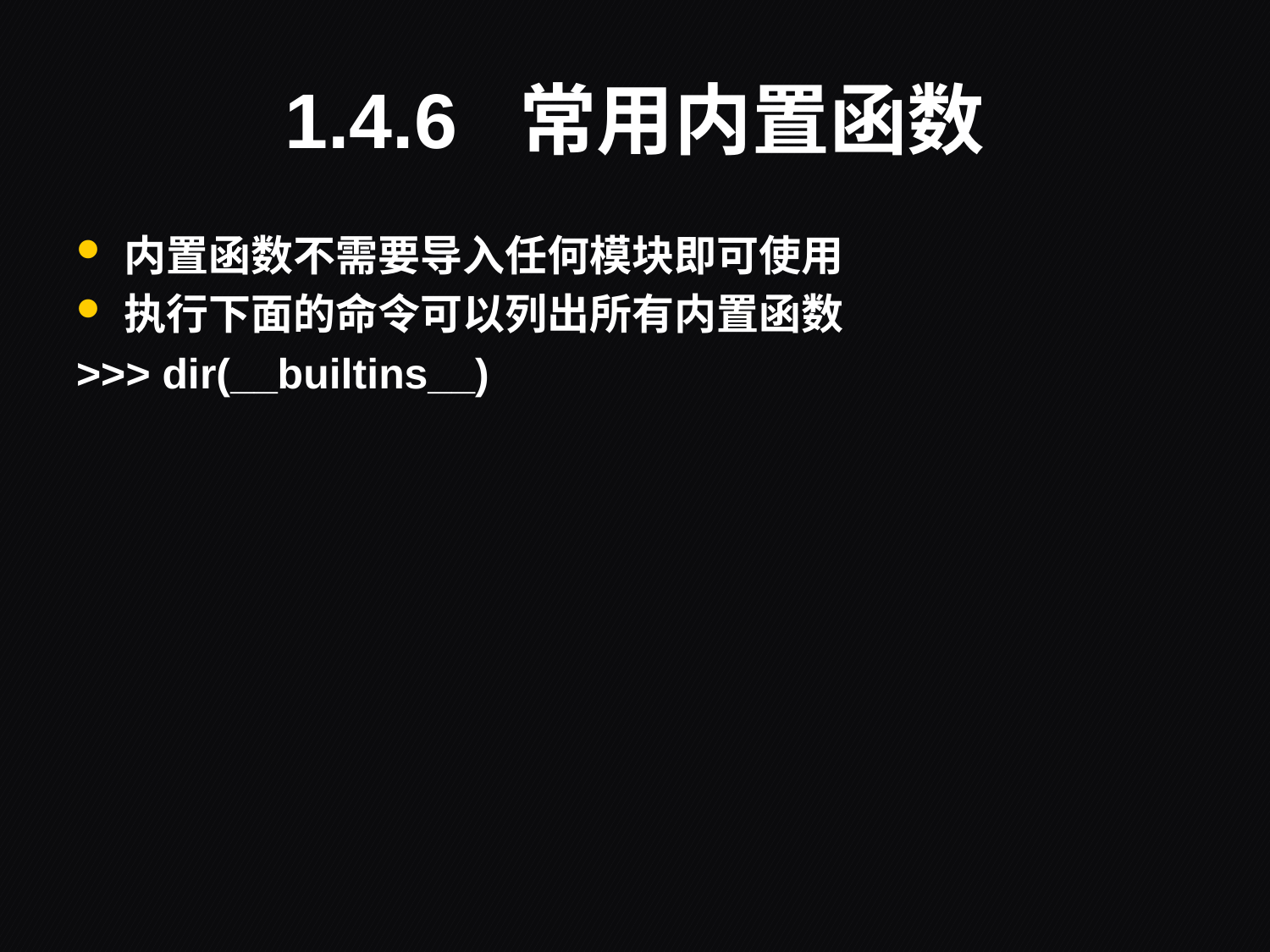

# 1.4.6  常用内置函数
内置函数不需要导入任何模块即可使用
执行下面的命令可以列出所有内置函数
>>> dir(__builtins__)